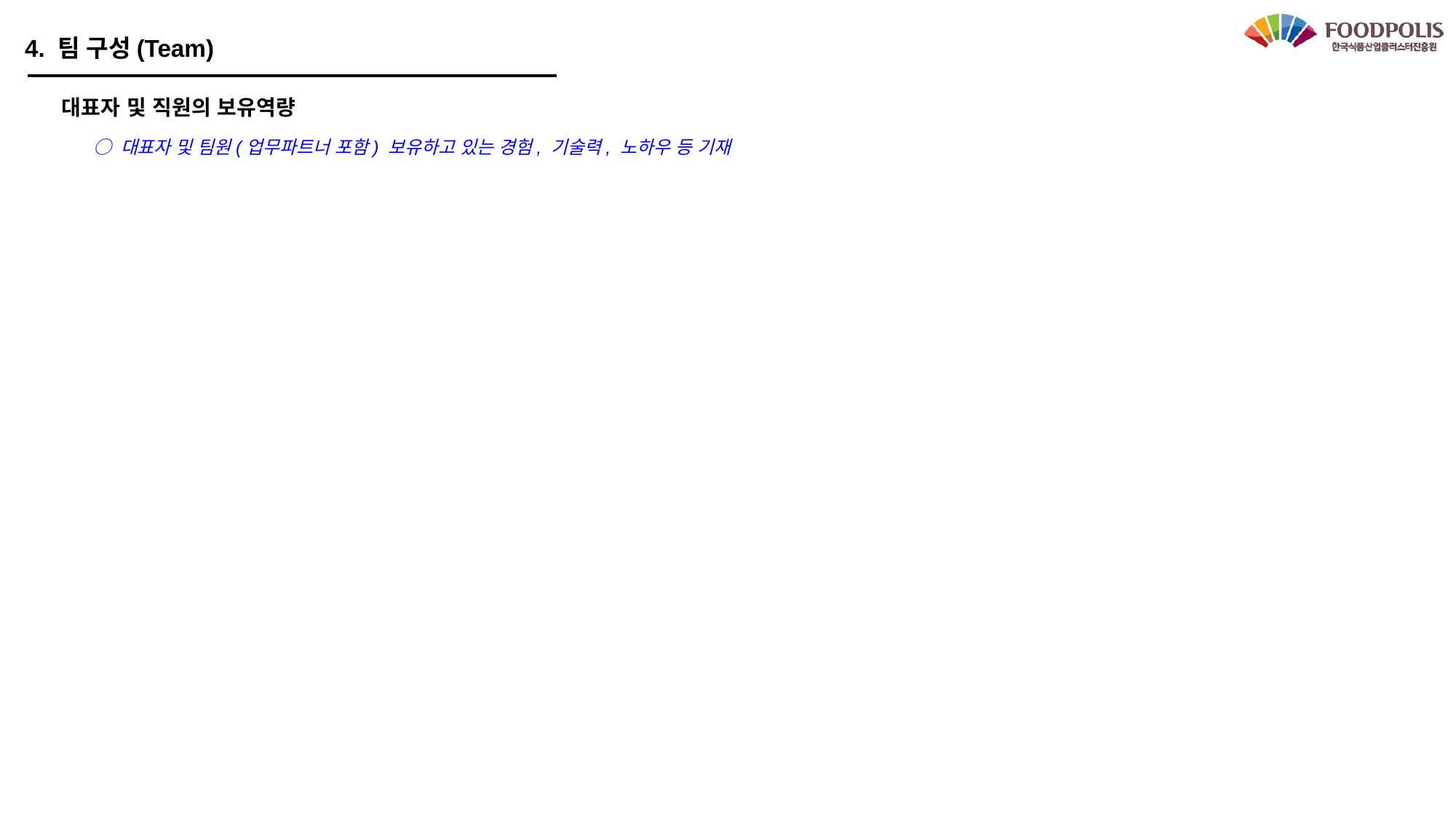

4. 팀 구성(Team)
대표자 및 직원의 보유역량
○ 대표자 및 팀원(업무파트너 포함) 보유하고 있는 경험, 기술력, 노하우 등 기재